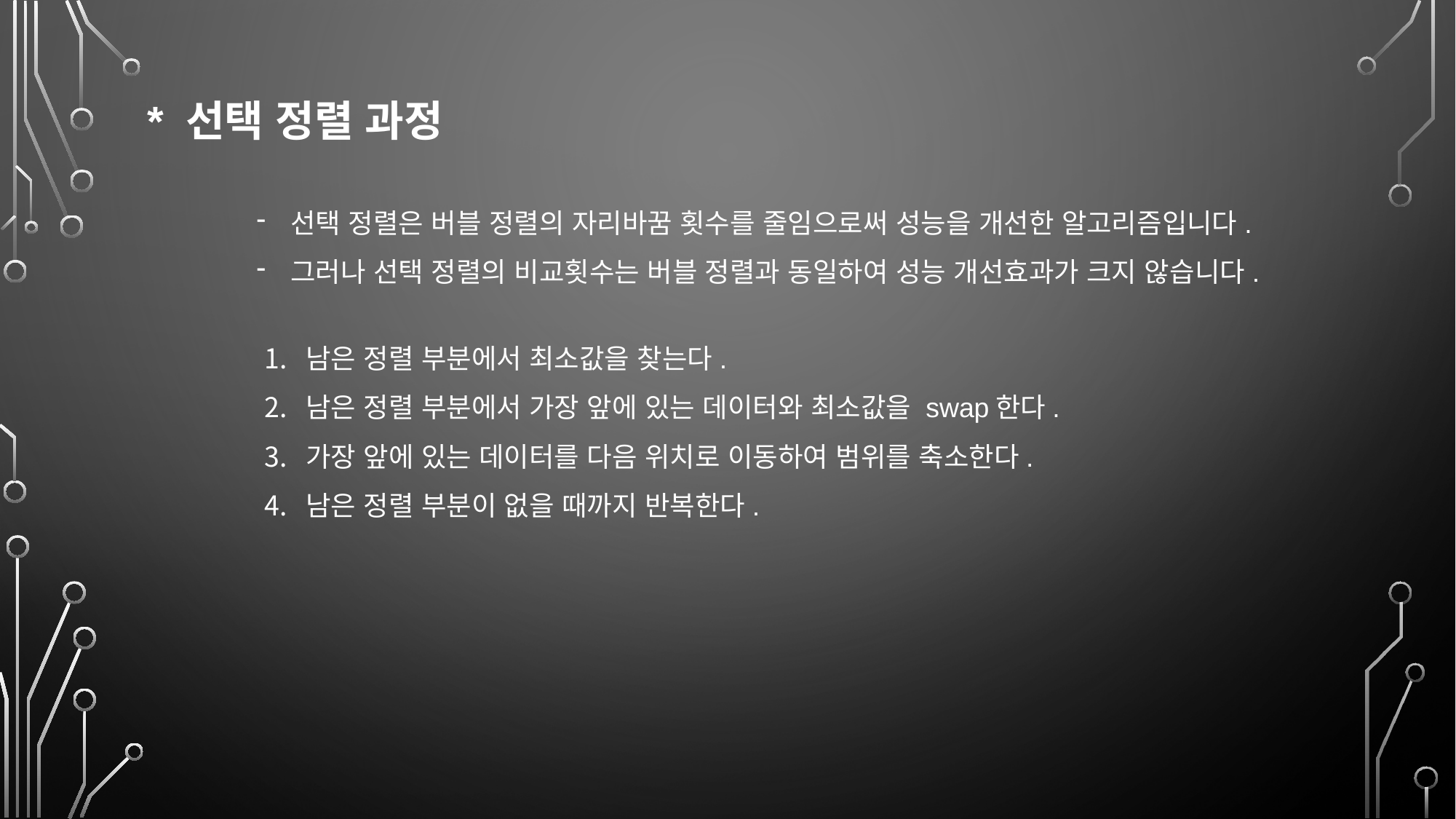

* 선택 정렬 과정
선택 정렬은 버블 정렬의 자리바꿈 횟수를 줄임으로써 성능을 개선한 알고리즘입니다.
그러나 선택 정렬의 비교횟수는 버블 정렬과 동일하여 성능 개선효과가 크지 않습니다.
남은 정렬 부분에서 최소값을 찾는다.
남은 정렬 부분에서 가장 앞에 있는 데이터와 최소값을 swap한다.
가장 앞에 있는 데이터를 다음 위치로 이동하여 범위를 축소한다.
남은 정렬 부분이 없을 때까지 반복한다.